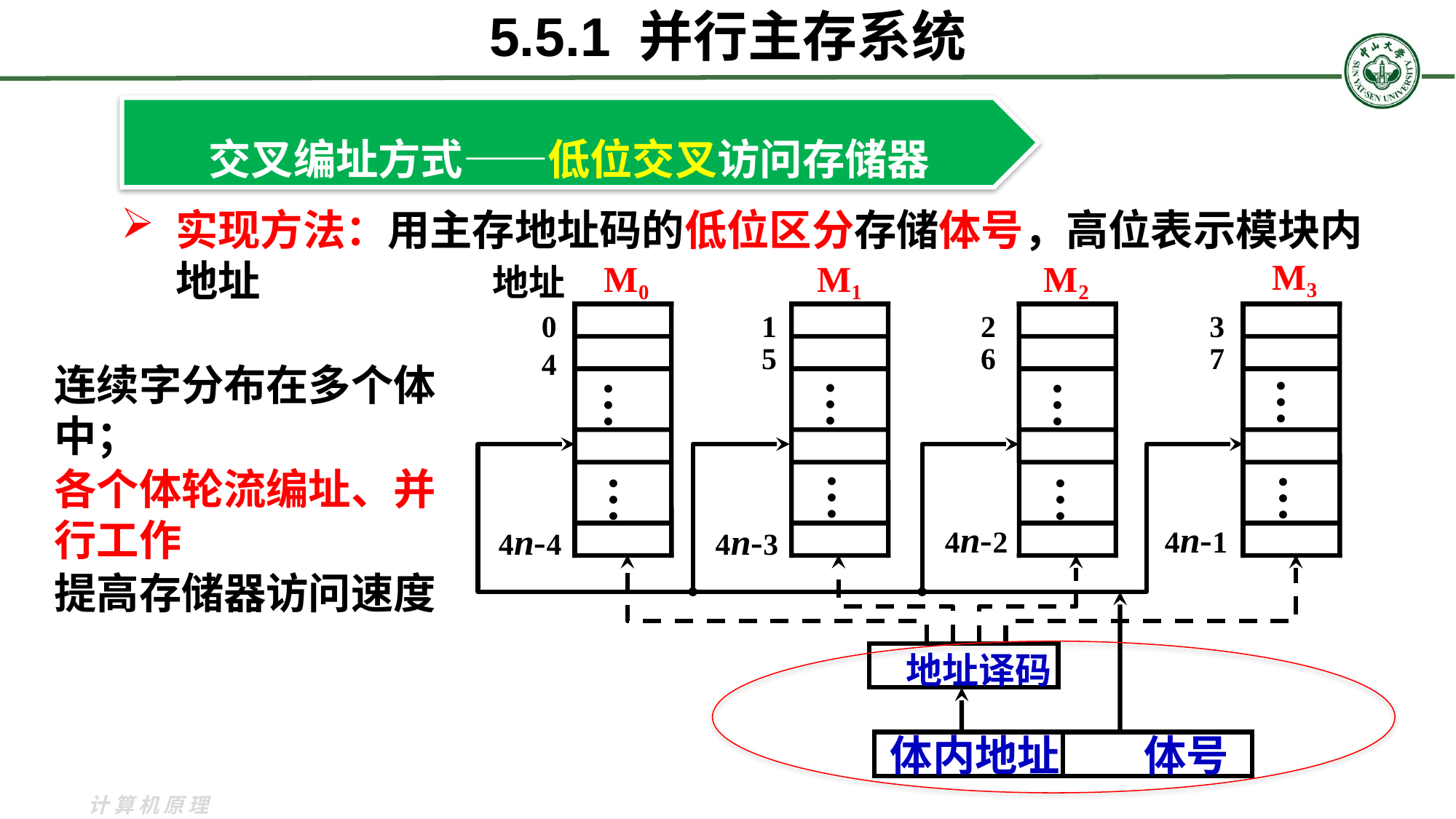

5.5.1 并行主存系统
交叉编址方式——低位交叉访问存储器
实现方法：用主存地址码的低位区分存储体号，高位表示模块内地址
M3
M0
M1
M2
地址
0
1
2
3

…

…

…

…

…

…

…

…

5
6
7
4

4n-2
4n-1
4n-4
4n-3

地址译码

体内地址
    体号

连续字分布在多个体中；
各个体轮流编址、并行工作
提高存储器访问速度